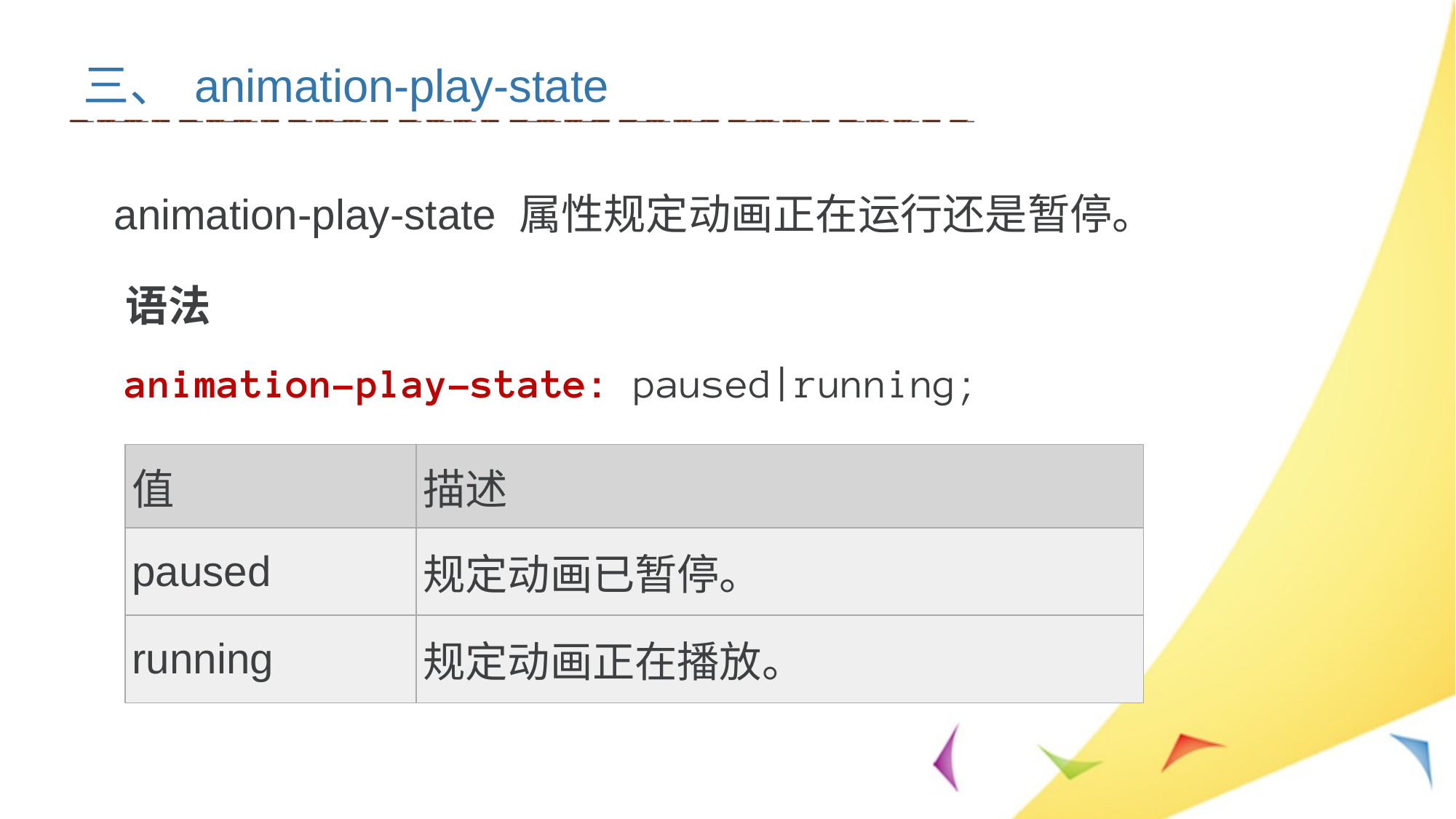

# 三、 animation-play-state
animation-play-state 属性规定动画正在运行还是暂停。
语法
animation-play-state: paused|running;
| 值 | 描述 |
| --- | --- |
| paused | 规定动画已暂停。 |
| running | 规定动画正在播放。 |